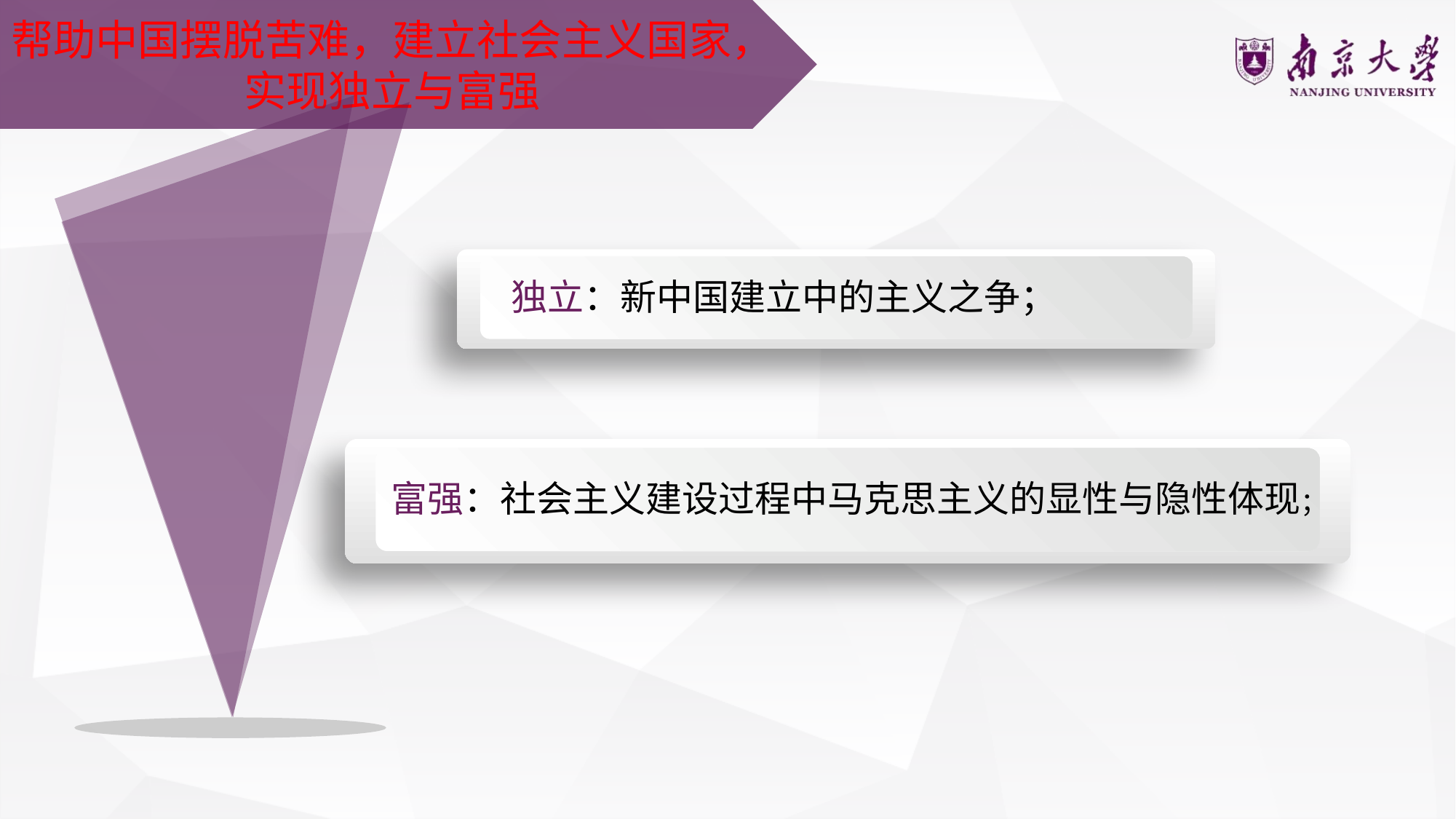

帮助中国摆脱苦难，建立社会主义国家，实现独立与富强

独立：新中国建立中的主义之争；

富强：社会主义建设过程中马克思主义的显性与隐性体现；